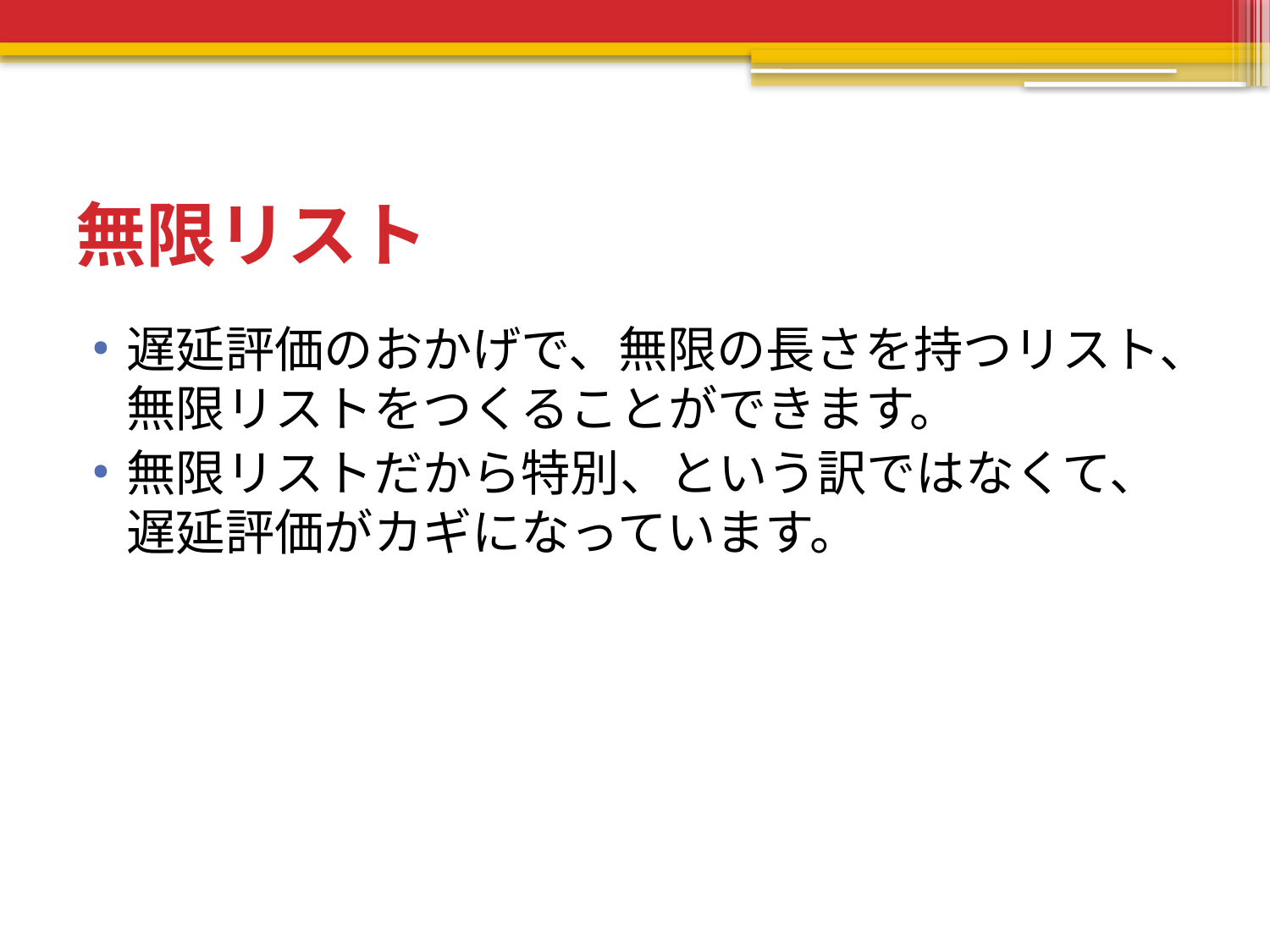

# 無限リスト
遅延評価のおかげで、無限の長さを持つリスト、無限リストをつくることができます。
無限リストだから特別、という訳ではなくて、遅延評価がカギになっています。